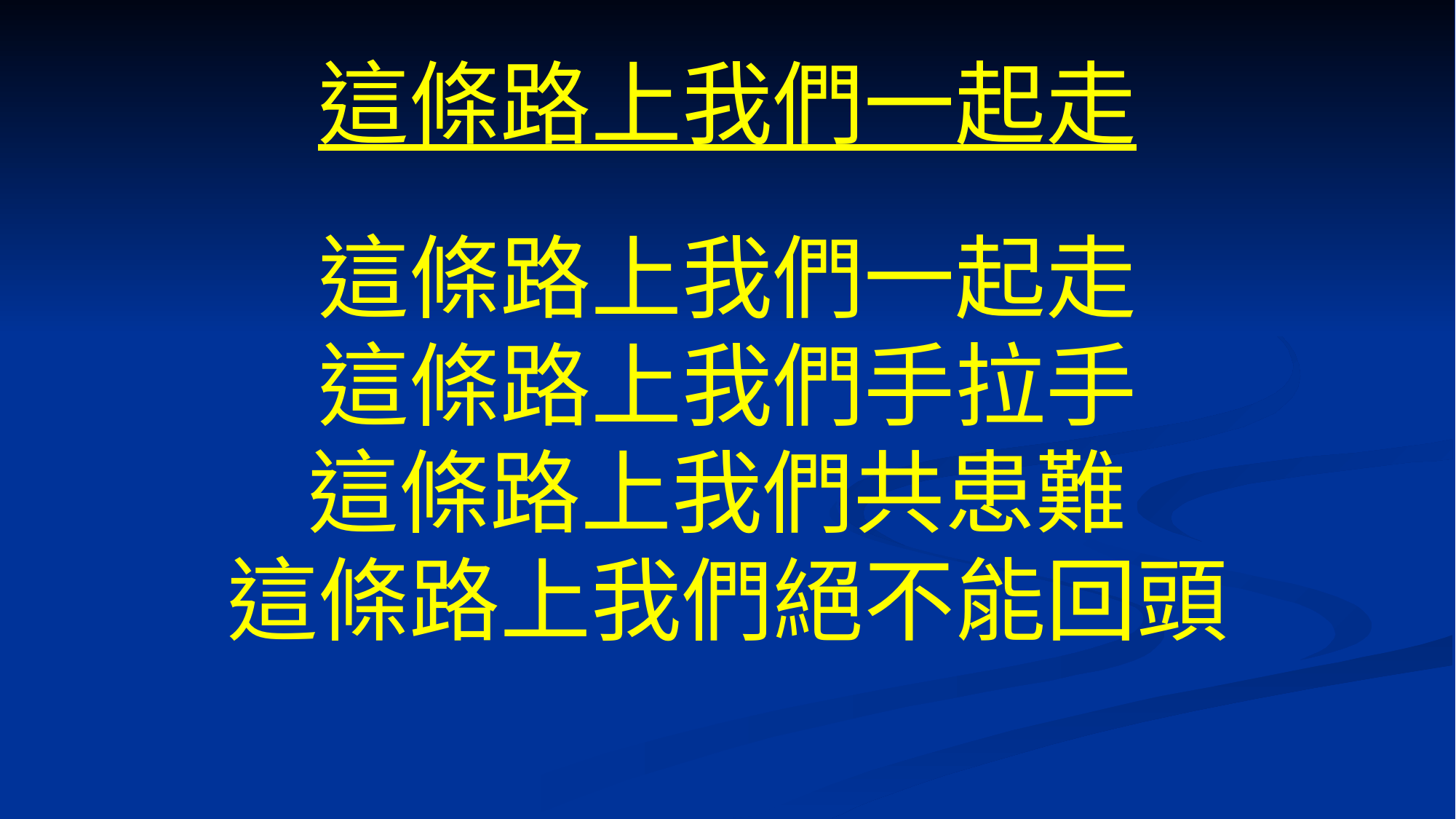

# 這條路上我們一起走
這條路上我們一起走
這條路上我們手拉手
這條路上我們共患難
這條路上我們絕不能回頭